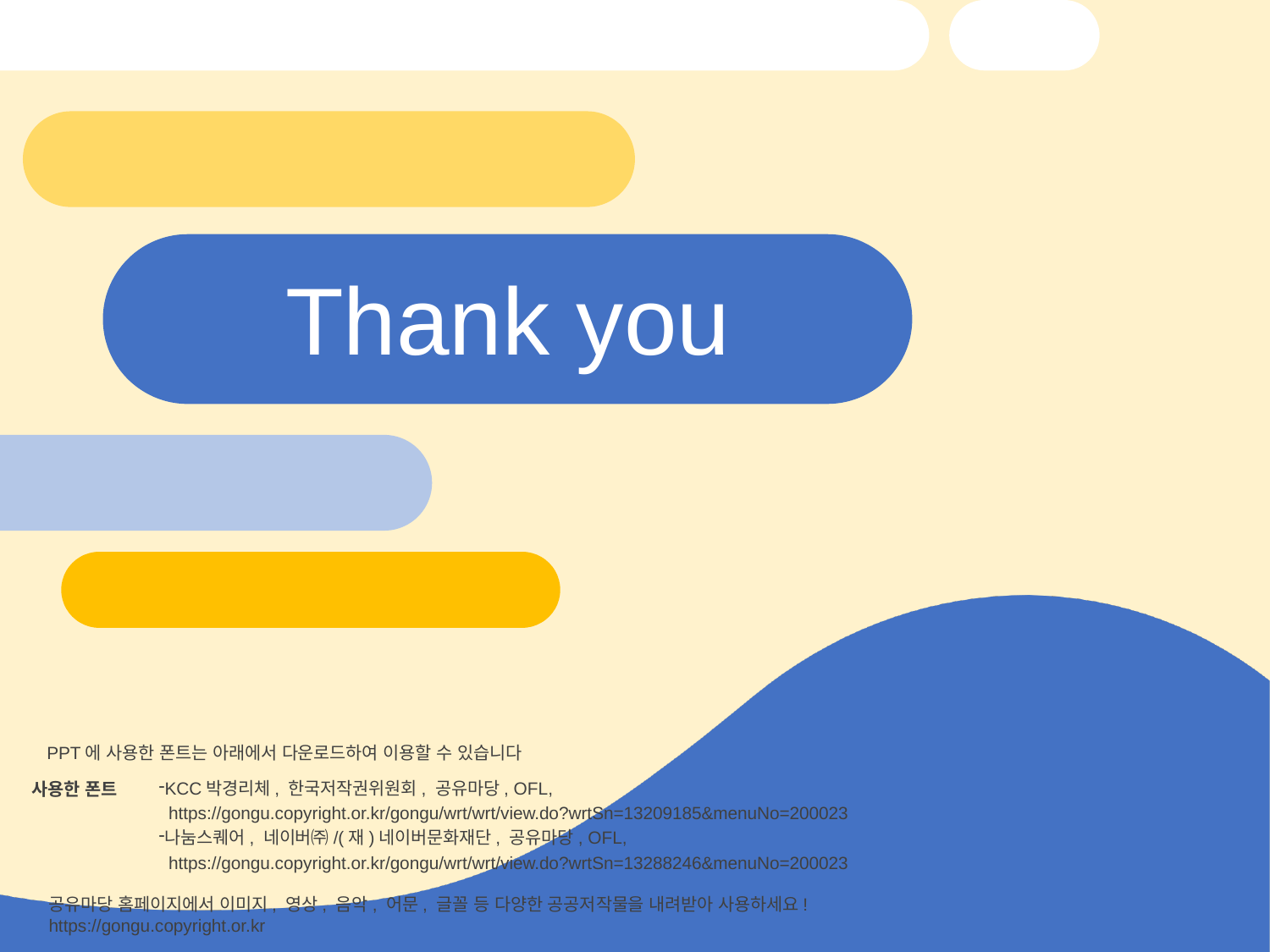

Thank you
PPT에 사용한 폰트는 아래에서 다운로드하여 이용할 수 있습니다
사용한 폰트
KCC박경리체, 한국저작권위원회, 공유마당, OFL,
  https://gongu.copyright.or.kr/gongu/wrt/wrt/view.do?wrtSn=13209185&menuNo=200023
나눔스퀘어, 네이버㈜/(재)네이버문화재단, 공유마당, OFL,
  https://gongu.copyright.or.kr/gongu/wrt/wrt/view.do?wrtSn=13288246&menuNo=200023
공유마당 홈페이지에서 이미지, 영상, 음악, 어문, 글꼴 등 다양한 공공저작물을 내려받아 사용하세요!
https://gongu.copyright.or.kr